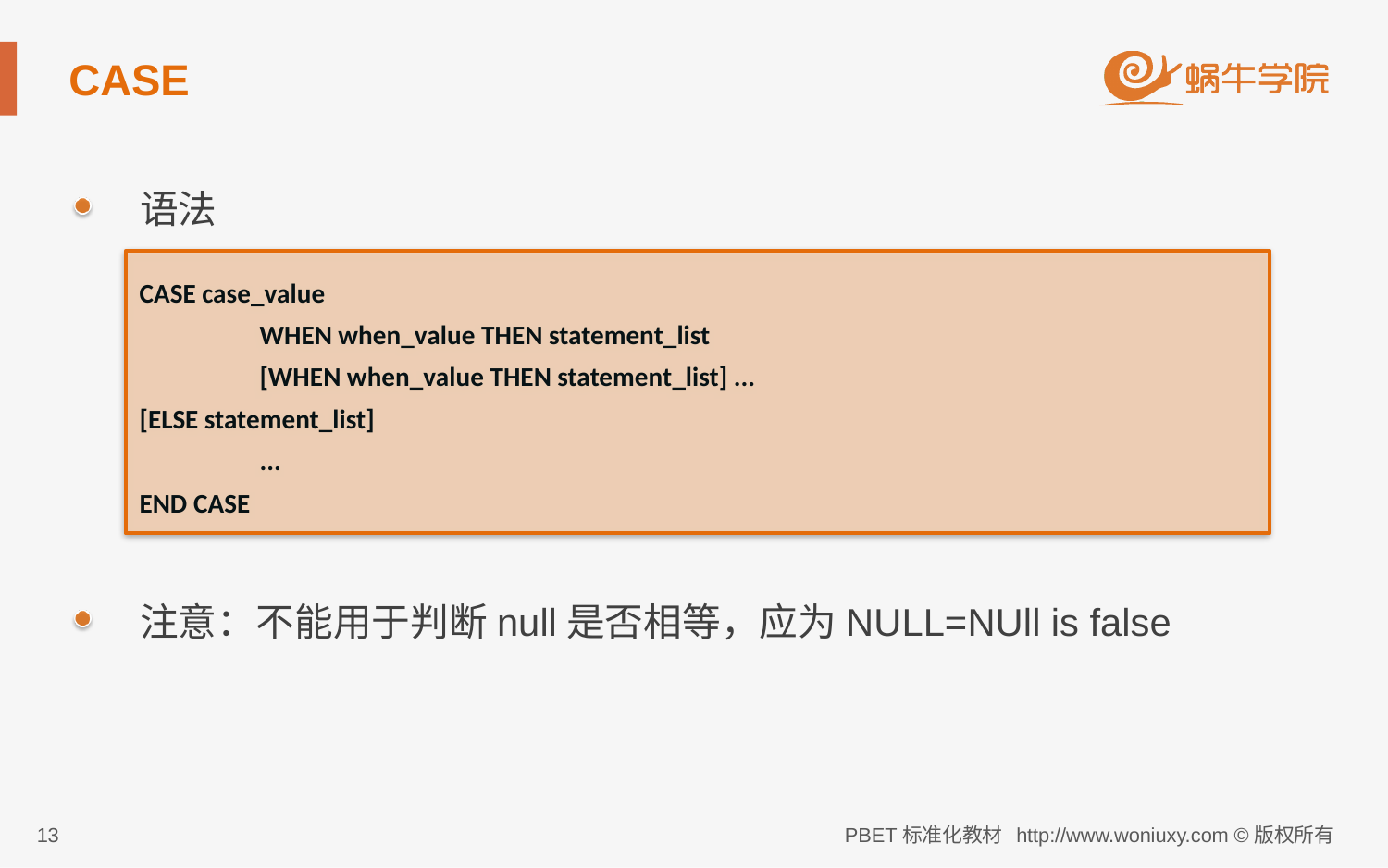

# CASE
语法

CASE case_value
                    WHEN when_value THEN statement_list
                    [WHEN when_value THEN statement_list] ...
[ELSE statement_list]
                    ...
END CASE
注意：不能用于判断null是否相等，应为NULL=NUll is false